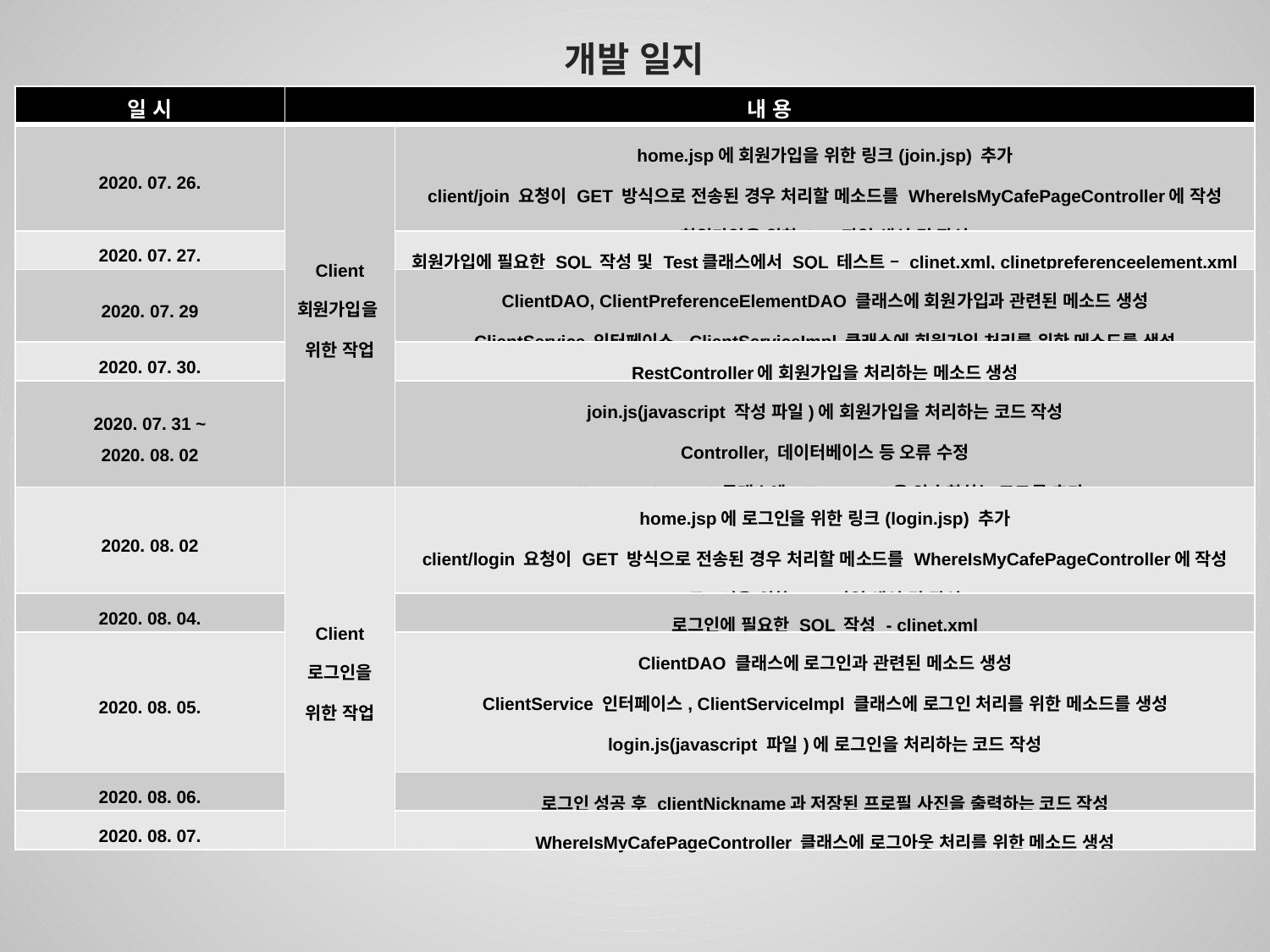

개발 일지
| 일 시 | 내 용 |  |
| --- | --- | --- |
| 2020. 07. 26. | Client 회원가입을 위한 작업 | home.jsp에 회원가입을 위한 링크(join.jsp) 추가 client/join 요청이 GET 방식으로 전송된 경우 처리할 메소드를 WhereIsMyCafePageController에 작성 회원가입을 위한 jsp 파일 생성 및 작성 |
| 2020. 07. 27. |  | 회원가입에 필요한 SQL 작성 및 Test클래스에서 SQL 테스트 – clinet.xml, clinetpreferenceelement.xml |
| 2020. 07. 29 |  | ClientDAO, ClientPreferenceElementDAO 클래스에 회원가입과 관련된 메소드 생성 ClientService 인터페이스, ClientServiceImpl 클래스에 회원가입 처리를 위한 메소드를 생성 |
| 2020. 07. 30. |  | RestController에 회원가입을 처리하는 메소드 생성 |
| 2020. 07. 31 ~ 2020. 08. 02 |  | join.js(javascript 작성 파일)에 회원가입을 처리하는 코드 작성 Controller, 데이터베이스 등 오류 수정 ClientServiceImpl 클래스에 clientEmail을 암호화하는 코드를 추가 |
| 2020. 08. 02 | Client 로그인을 위한 작업 | home.jsp에 로그인을 위한 링크(login.jsp) 추가 client/login 요청이 GET 방식으로 전송된 경우 처리할 메소드를 WhereIsMyCafePageController에 작성 로그인을 위한 jsp 파일 생성 및 작성 |
| 2020. 08. 04. |  | 로그인에 필요한 SQL 작성 - clinet.xml |
| 2020. 08. 05. |  | ClientDAO 클래스에 로그인과 관련된 메소드 생성 ClientService 인터페이스, ClientServiceImpl 클래스에 로그인 처리를 위한 메소드를 생성 login.js(javascript 파일)에 로그인을 처리하는 코드 작성 login.jsp에 로그인 전과 후로 나타내는 링크를 다르게 출력하도록 코드 수정 |
| 2020. 08. 06. |  | 로그인 성공 후 clientNickname과 저장된 프로필 사진을 출력하는 코드 작성 |
| 2020. 08. 07. |  | WhereIsMyCafePageController 클래스에 로그아웃 처리를 위한 메소드 생성 |